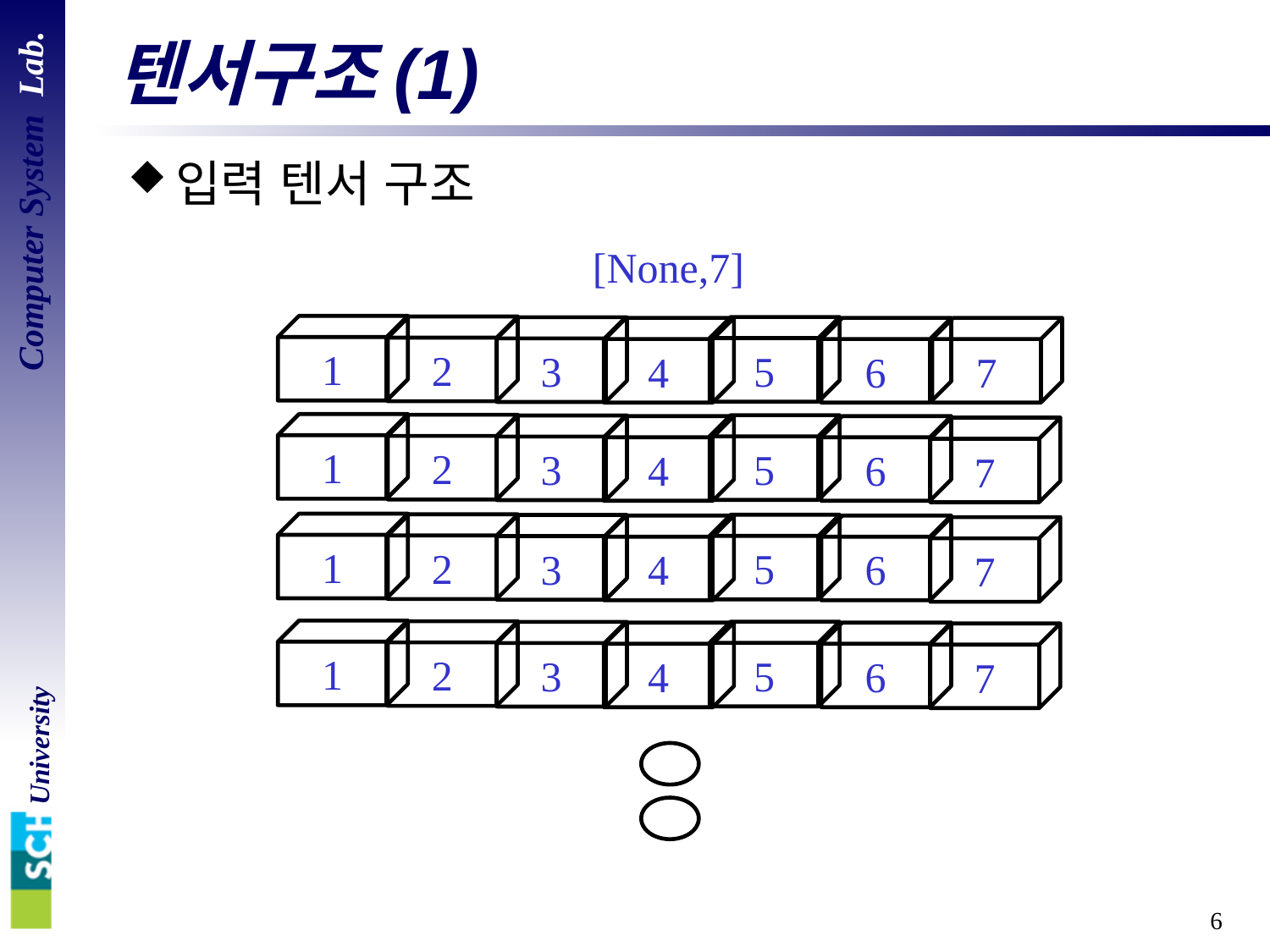

# 텐서구조(1)

입력 텐서 구조

[None,7]
1
2
5
3
4
6
1
2
5
3
4
6
1
2
5
3
4
6
1
2
5
3
4
6
7
7
7
7